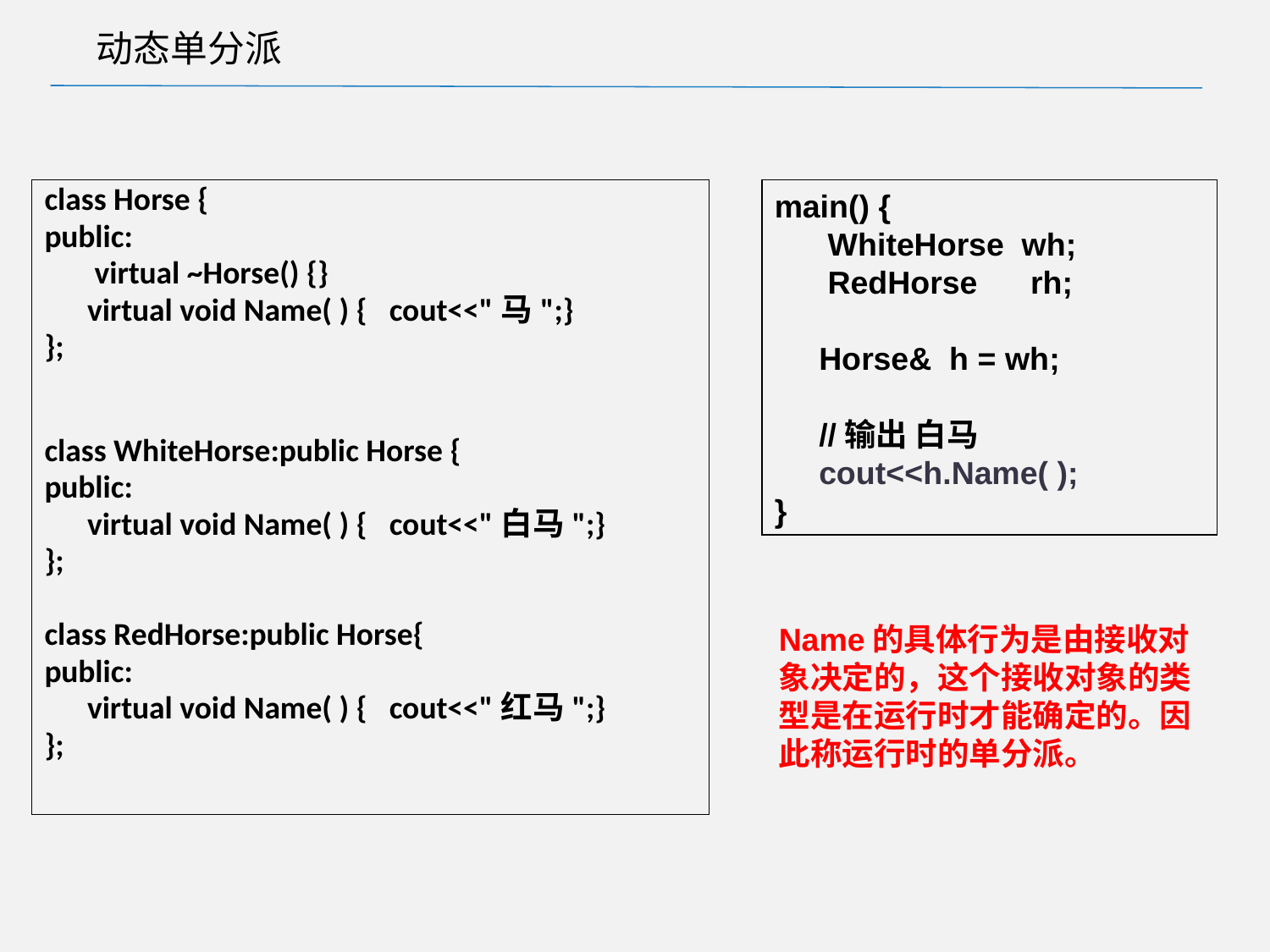

动态单分派
class Horse {
public:
	 virtual ~Horse() {}
	virtual void Name( ) {   cout<<"马";}
};

class WhiteHorse:public Horse {
public:
	virtual void Name( ) {   cout<<"白马";}
};

class RedHorse:public Horse{
public:
	virtual void Name( ) {   cout<<"红马";}
};
main() {
      WhiteHorse  wh;
      RedHorse      rh;

     Horse&  h = wh;

     //输出 白马
     cout<<h.Name( );
}
Name的具体行为是由接收对象决定的，这个接收对象的类型是在运行时才能确定的。因此称运行时的单分派。